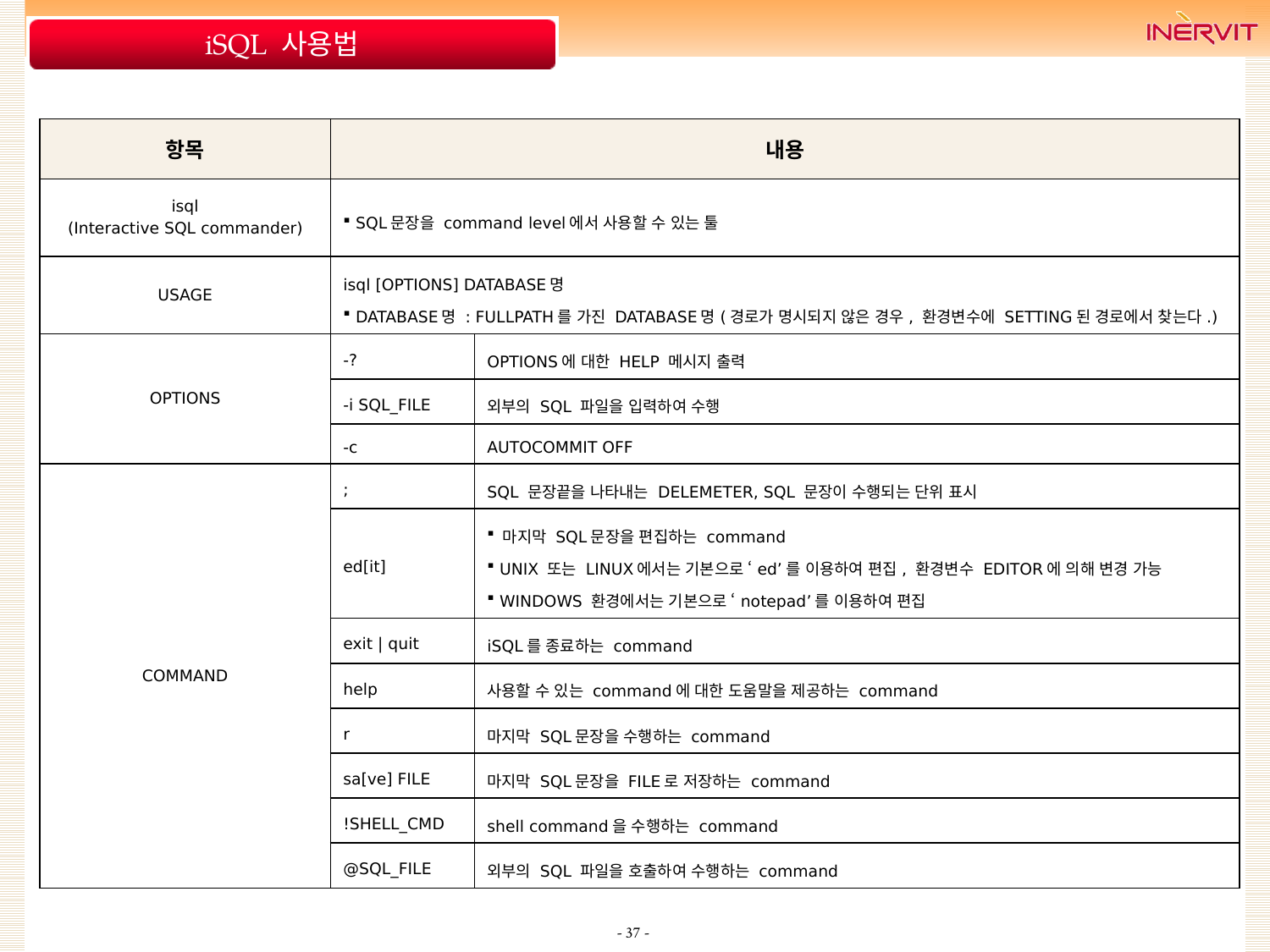

# iSQL 사용법
| 항목 | 내용 |  |
| --- | --- | --- |
| isql (Interactive SQL commander) | SQL문장을 command level에서 사용할 수 있는 툴 |  |
| USAGE | isql [OPTIONS] DATABASE명 DATABASE명 : FULLPATH를 가진 DATABASE명(경로가 명시되지 않은 경우, 환경변수에 SETTING된 경로에서 찾는다.) |  |
| OPTIONS | -? | OPTIONS에 대한 HELP 메시지 출력 |
|  | -i SQL\_FILE | 외부의 SQL 파일을 입력하여 수행 |
|  | -c | AUTOCOMMIT OFF |
| COMMAND | ; | SQL 문장끝을 나타내는 DELEMETER, SQL 문장이 수행되는 단위 표시 |
|  | ed[it] | 마지막 SQL문장을 편집하는 command UNIX 또는 LINUX에서는 기본으로 ‘ed’를 이용하여 편집, 환경변수 EDITOR에 의해 변경 가능 WINDOWS 환경에서는 기본으로 ‘notepad’를 이용하여 편집 |
|  | exit | quit | iSQL를 종료하는 command |
|  | help | 사용할 수 있는 command에 대한 도움말을 제공하는 command |
|  | r | 마지막 SQL문장을 수행하는 command |
|  | sa[ve] FILE | 마지막 SQL문장을 FILE로 저장하는 command |
|  | !SHELL\_CMD | shell command을 수행하는 command |
|  | @SQL\_FILE | 외부의 SQL 파일을 호출하여 수행하는 command |
- 37 -